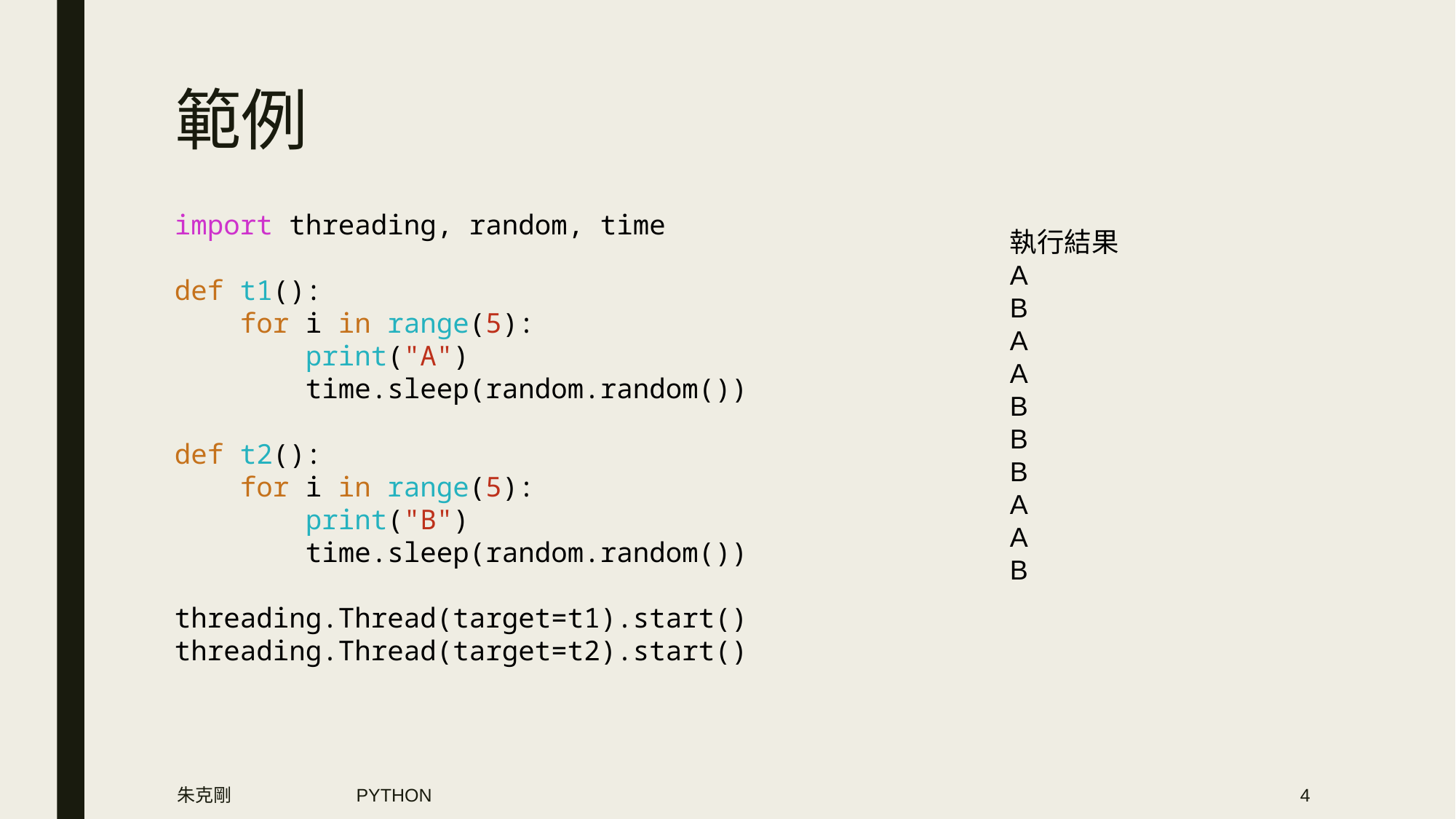

# 範例
import threading, random, time

def t1():
    for i in range(5):
        print("A")
        time.sleep(random.random())

def t2():
    for i in range(5):
        print("B")
        time.sleep(random.random())

threading.Thread(target=t1).start()
threading.Thread(target=t2).start()
執行結果
A
B
A
A
B
B
B
A
A
B
朱克剛
PYTHON
4